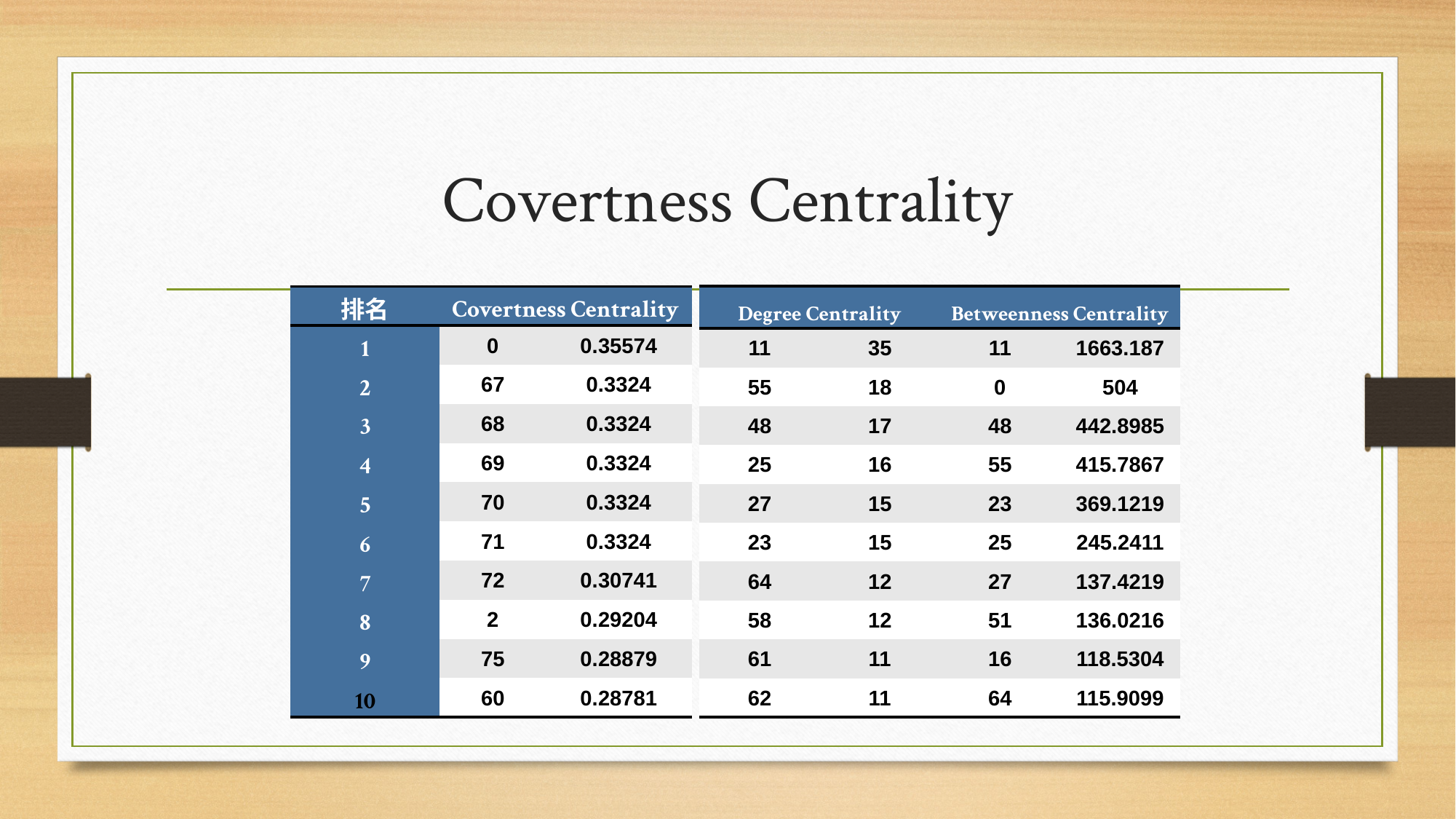

# Covertness Centrality
| Degree Centrality |  | Betweenness Centrality |  |
| --- | --- | --- | --- |
| 11 | 35 | 11 | 1663.187 |
| 55 | 18 | 0 | 504 |
| 48 | 17 | 48 | 442.8985 |
| 25 | 16 | 55 | 415.7867 |
| 27 | 15 | 23 | 369.1219 |
| 23 | 15 | 25 | 245.2411 |
| 64 | 12 | 27 | 137.4219 |
| 58 | 12 | 51 | 136.0216 |
| 61 | 11 | 16 | 118.5304 |
| 62 | 11 | 64 | 115.9099 |
| 排名 | Covertness Centrality |  |
| --- | --- | --- |
| 1 | 0 | 0.35574 |
| 2 | 67 | 0.3324 |
| 3 | 68 | 0.3324 |
| 4 | 69 | 0.3324 |
| 5 | 70 | 0.3324 |
| 6 | 71 | 0.3324 |
| 7 | 72 | 0.30741 |
| 8 | 2 | 0.29204 |
| 9 | 75 | 0.28879 |
| 10 | 60 | 0.28781 |